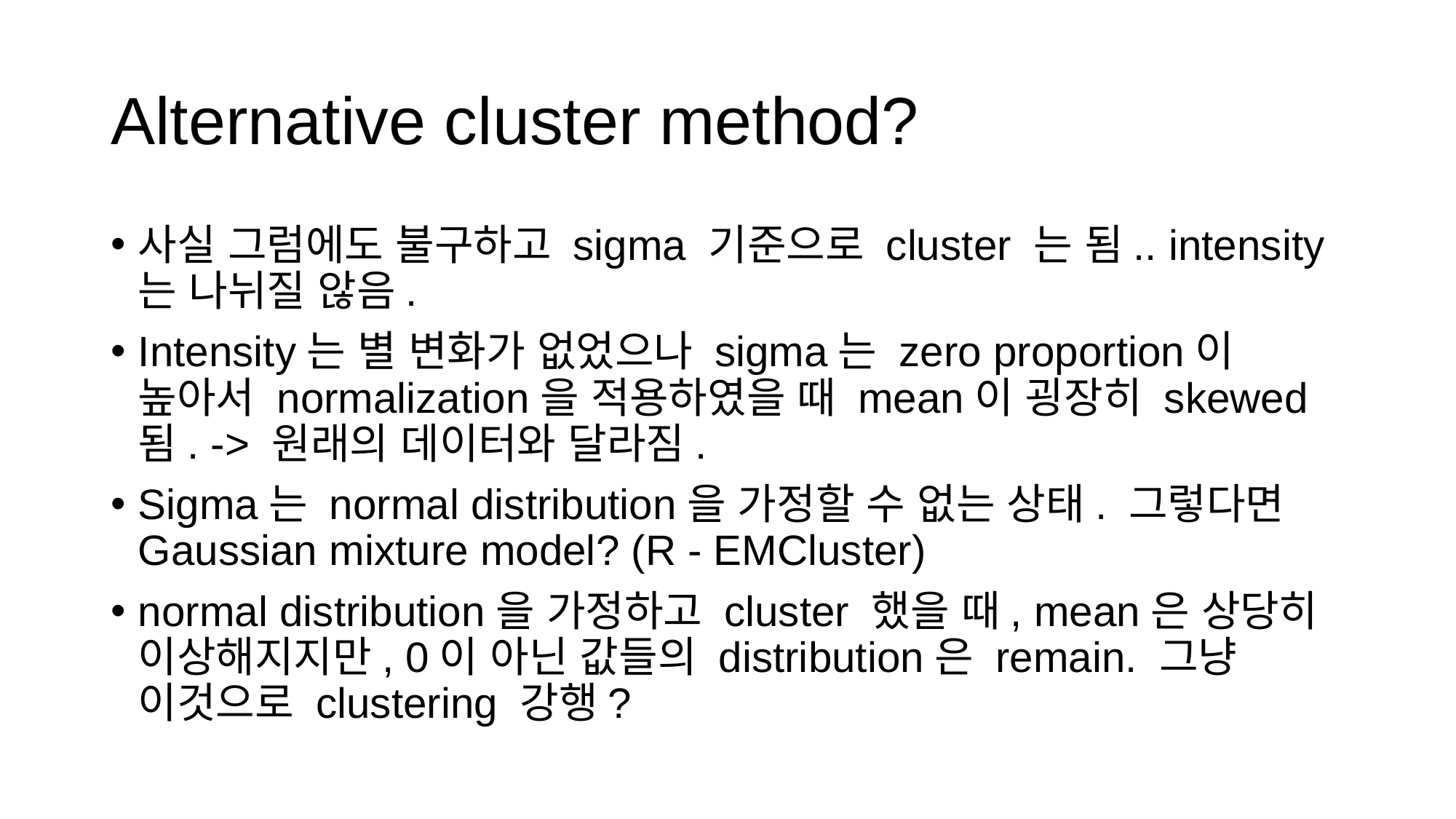

# Alternative cluster method?
사실 그럼에도 불구하고 sigma 기준으로 cluster 는 됨.. intensity는 나뉘질 않음.
Intensity는 별 변화가 없었으나 sigma는 zero proportion이 높아서 normalization을 적용하였을 때 mean이 굉장히 skewed 됨. -> 원래의 데이터와 달라짐.
Sigma는 normal distribution을 가정할 수 없는 상태. 그렇다면 Gaussian mixture model? (R - EMCluster)
normal distribution을 가정하고 cluster 했을 때, mean은 상당히 이상해지지만, 0이 아닌 값들의 distribution은 remain. 그냥 이것으로 clustering 강행?